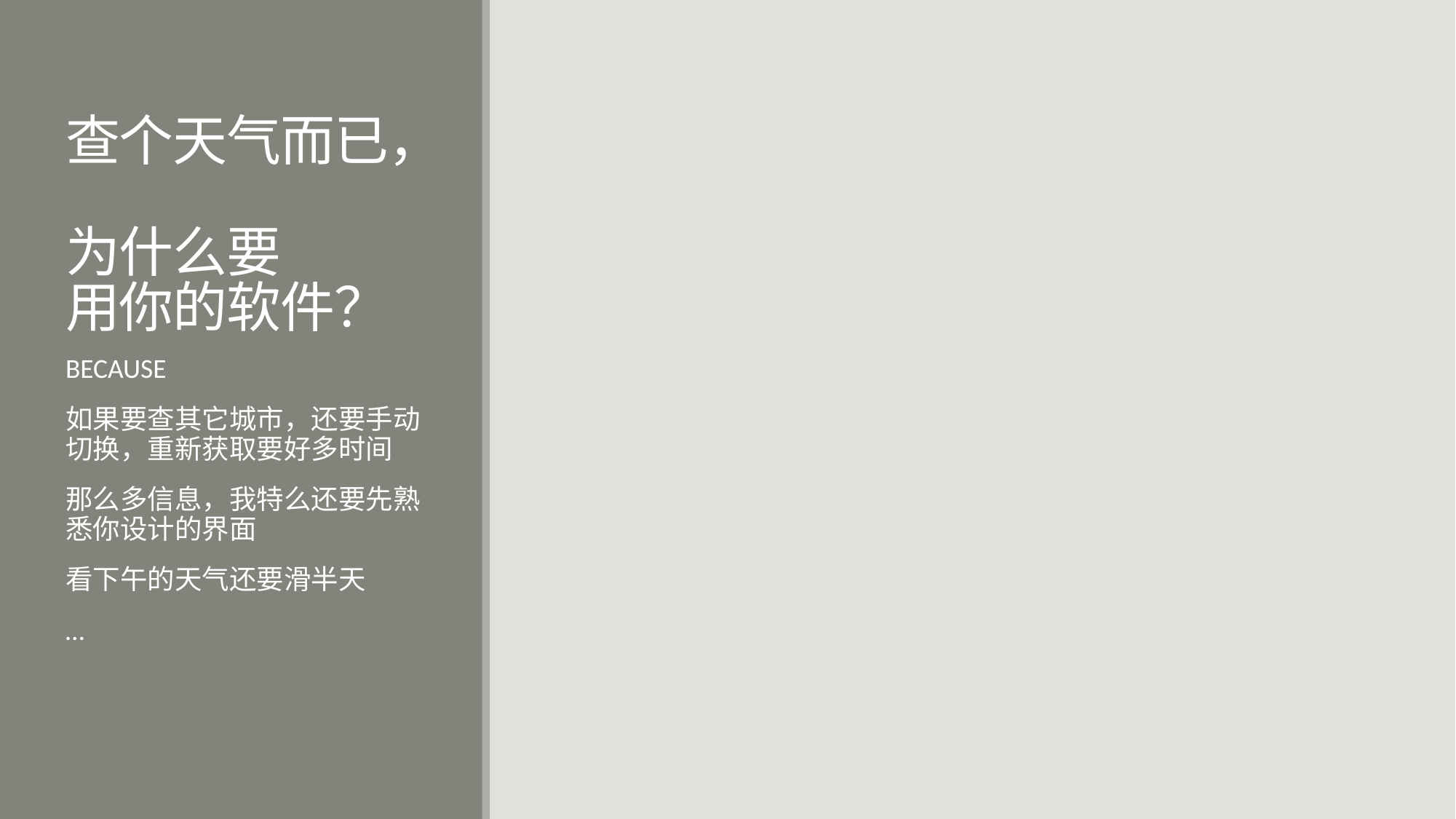

# 查个天气而已， 为什么要 用你的软件？

BECAUSE
如果要查其它城市，还要手动切换，重新获取要好多时间
那么多信息，我特么还要先熟悉你设计的界面
看下午的天气还要滑半天
…